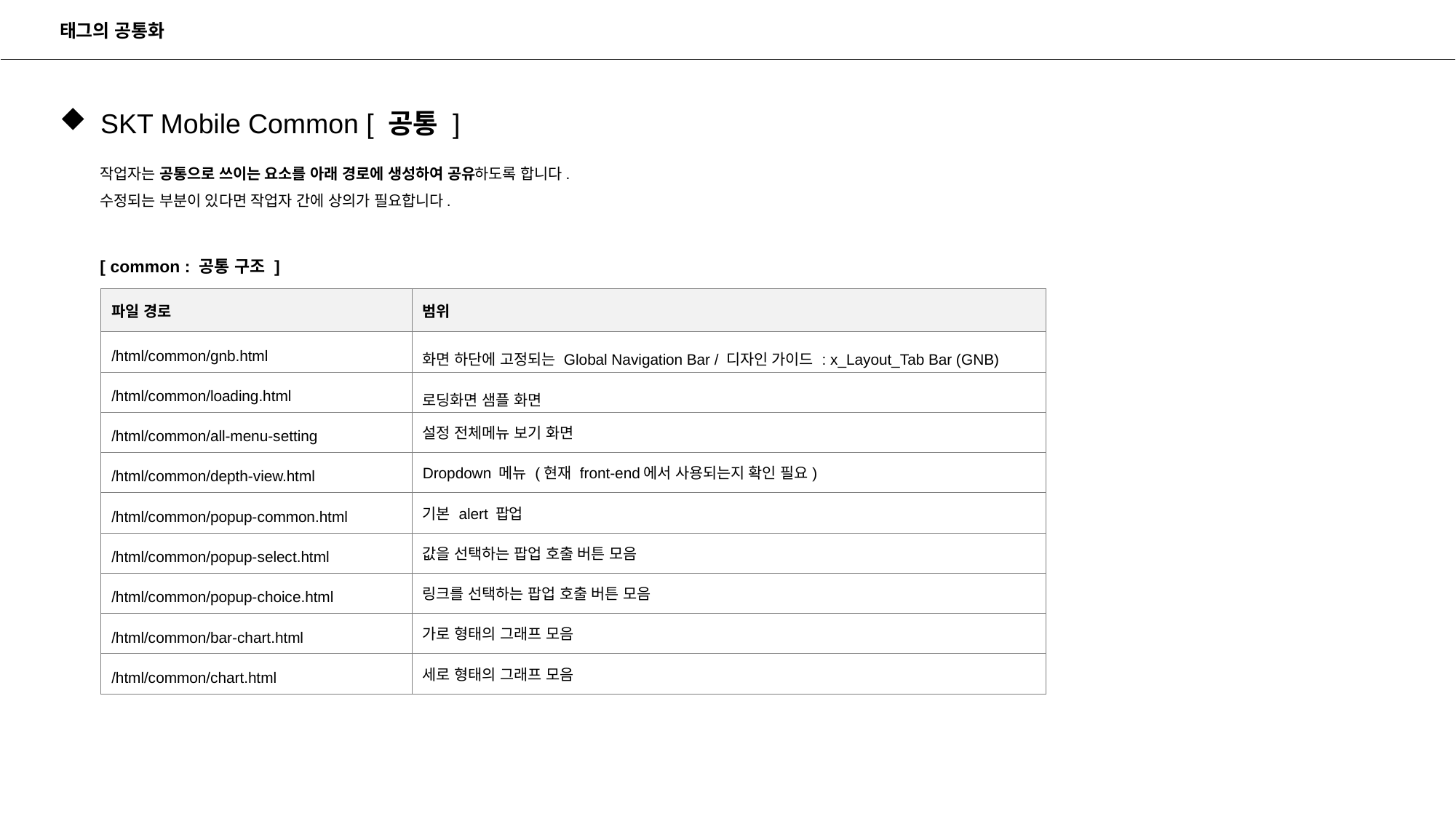

태그의 공통화
SKT Mobile Common [ 공통 ]
작업자는 공통으로 쓰이는 요소를 아래 경로에 생성하여 공유하도록 합니다.
수정되는 부분이 있다면 작업자 간에 상의가 필요합니다.
[ common : 공통 구조 ]
| 파일 경로 | 범위 |
| --- | --- |
| /html/common/gnb.html | 화면 하단에 고정되는 Global Navigation Bar / 디자인 가이드 : x\_Layout\_Tab Bar (GNB) |
| /html/common/loading.html | 로딩화면 샘플 화면 |
| /html/common/all-menu-setting | 설정 전체메뉴 보기 화면 |
| /html/common/depth-view.html | Dropdown 메뉴 (현재 front-end에서 사용되는지 확인 필요) |
| /html/common/popup-common.html | 기본 alert 팝업 |
| /html/common/popup-select.html | 값을 선택하는 팝업 호출 버튼 모음 |
| /html/common/popup-choice.html | 링크를 선택하는 팝업 호출 버튼 모음 |
| /html/common/bar-chart.html | 가로 형태의 그래프 모음 |
| /html/common/chart.html | 세로 형태의 그래프 모음 |